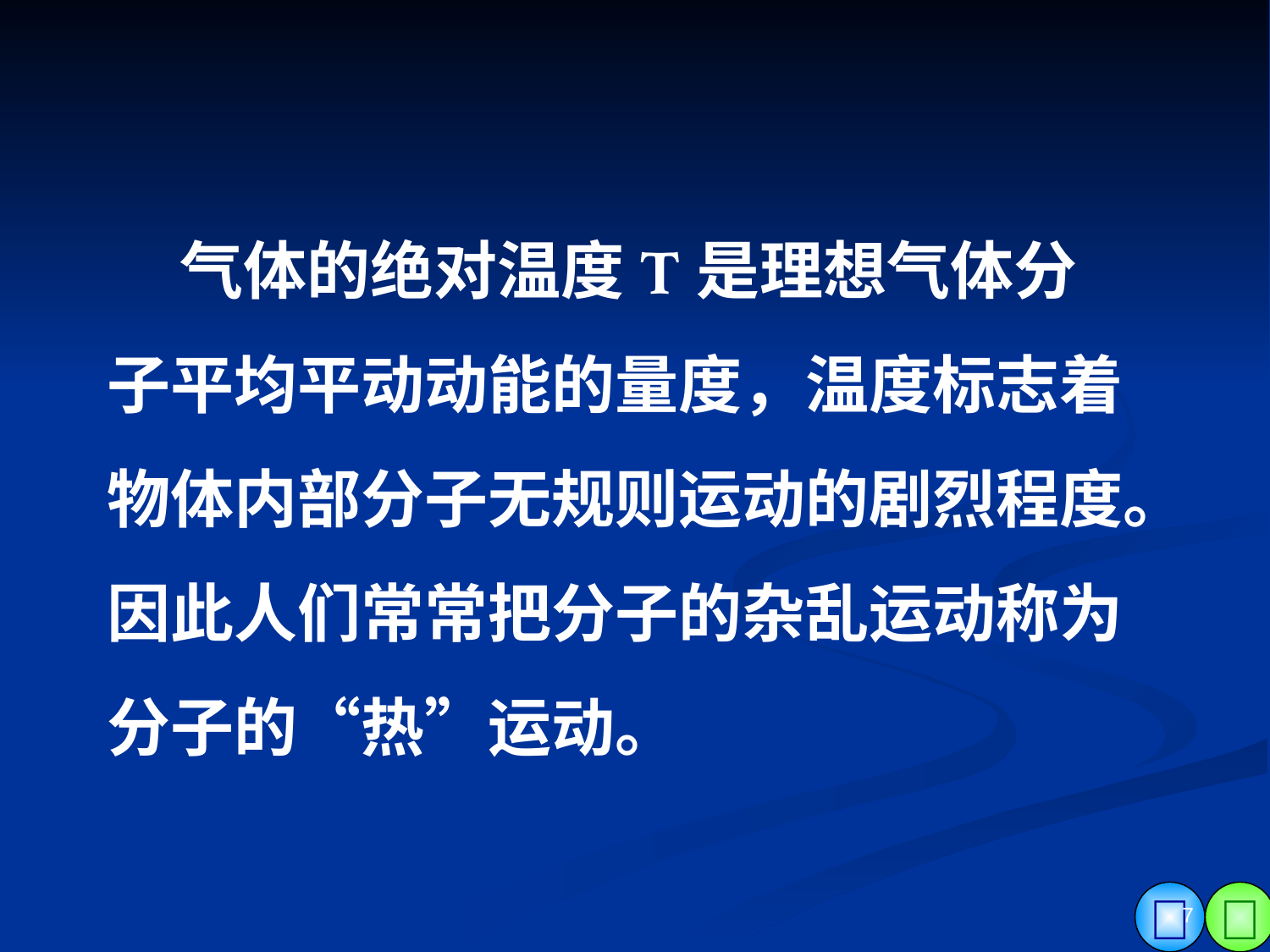

气体的绝对温度T是理想气体分子平均平动动能的量度，温度标志着物体内部分子无规则运动的剧烈程度。因此人们常常把分子的杂乱运动称为分子的“热”运动。
7